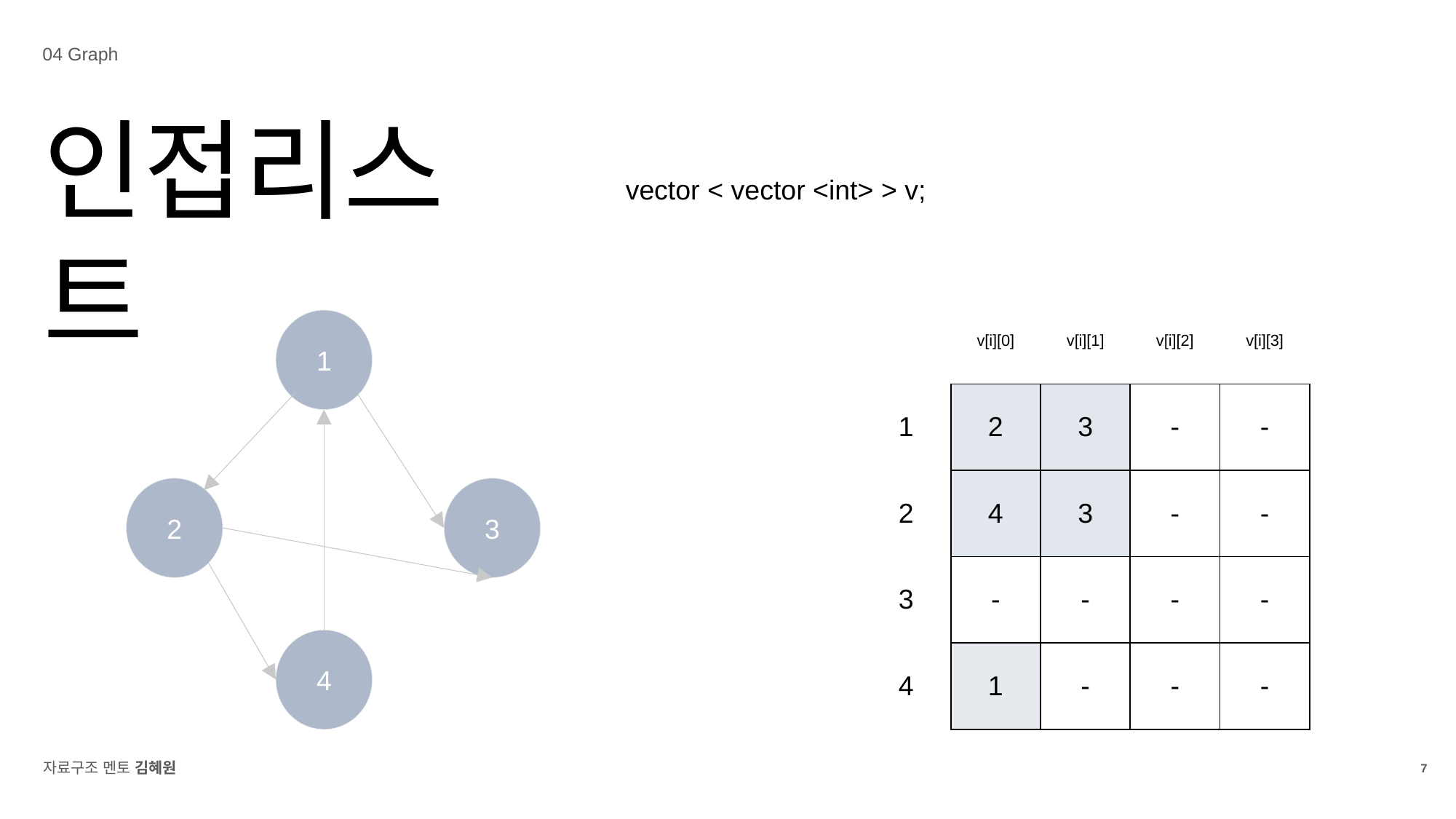

인접리스트
vector < vector <int> > v;
|  | v[i][0] | v[i][1] | v[i][2] | v[i][3] |
| --- | --- | --- | --- | --- |
| 1 | 2 | 3 | - | - |
| 2 | 4 | 3 | - | - |
| 3 | - | - | - | - |
| 4 | 1 | - | - | - |
1
2
3
4